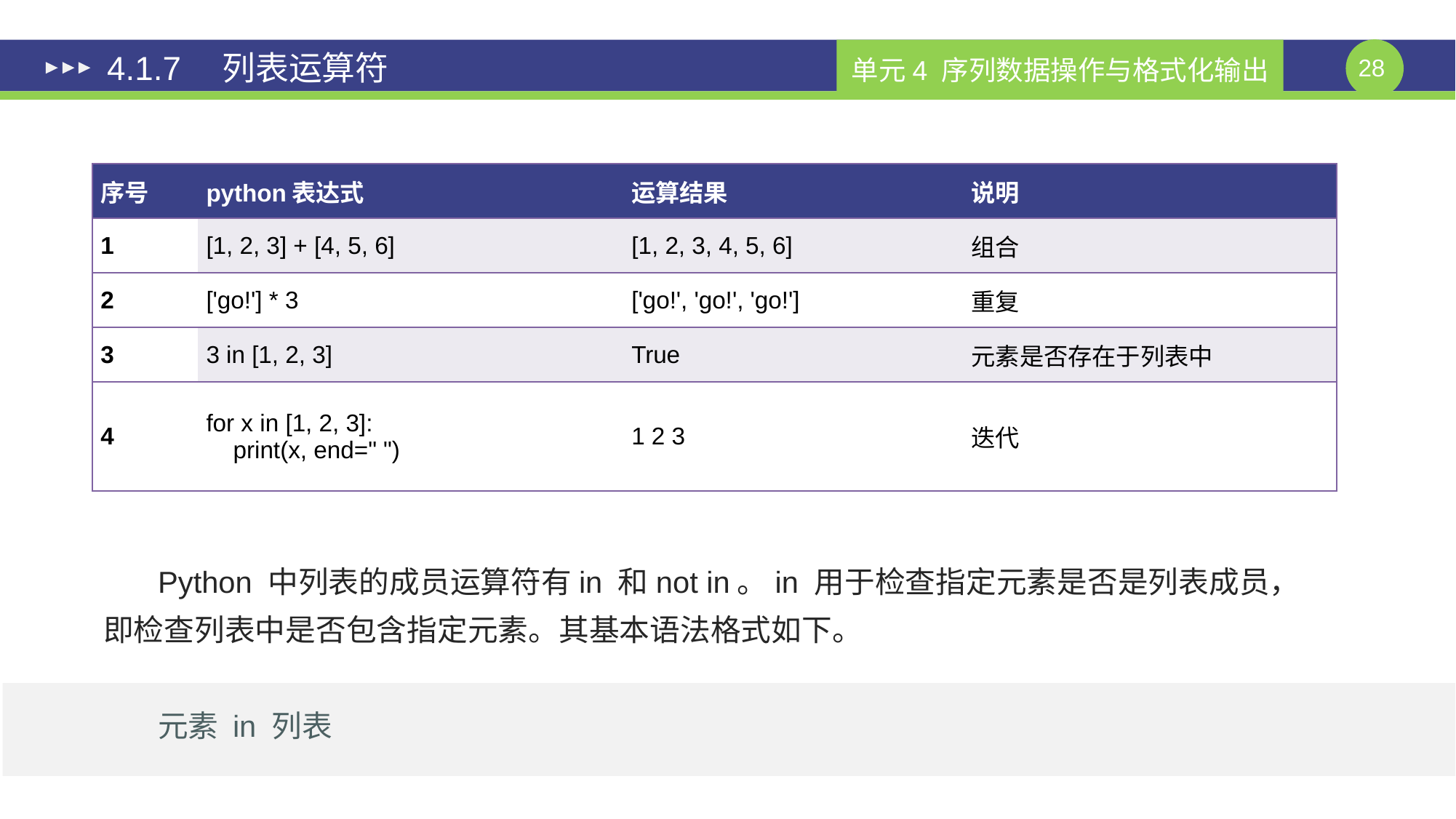

# 4.1.7　列表运算符
| 序号 | python表达式 | 运算结果 | 说明 |
| --- | --- | --- | --- |
| 1 | [1, 2, 3] + [4, 5, 6] | [1, 2, 3, 4, 5, 6] | 组合 |
| 2 | ['go!'] \* 3 | ['go!', 'go!', 'go!'] | 重复 |
| 3 | 3 in [1, 2, 3] | True | 元素是否存在于列表中 |
| 4 | for x in [1, 2, 3]: print(x, end=" ") | 1 2 3 | 迭代 |
Python 中列表的成员运算符有in 和not in。in 用于检查指定元素是否是列表成员，即检查列表中是否包含指定元素。其基本语法格式如下。

元素 in 列表